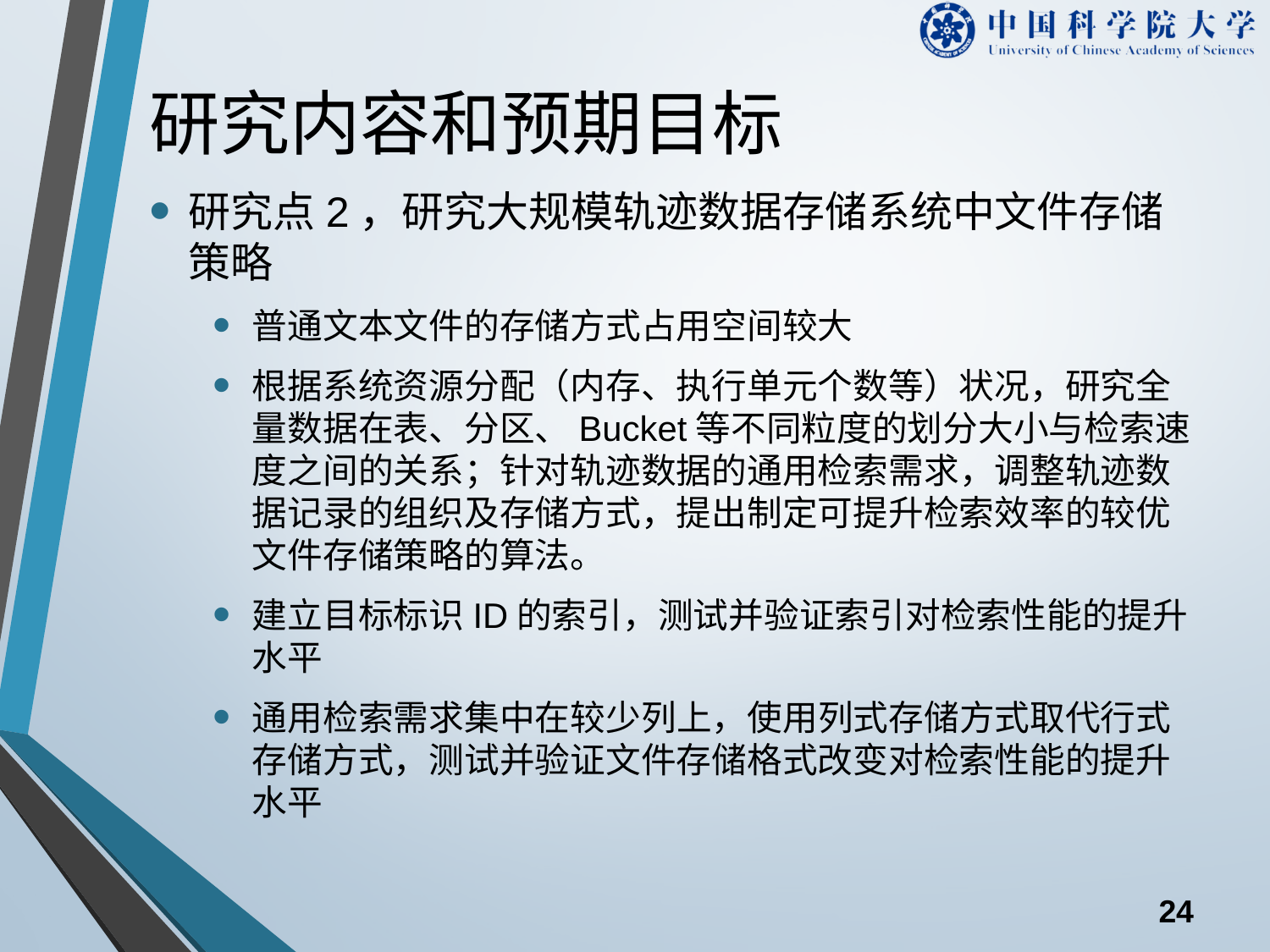

# 研究内容和预期目标
研究点2，研究大规模轨迹数据存储系统中文件存储策略
普通文本文件的存储方式占用空间较大
根据系统资源分配（内存、执行单元个数等）状况，研究全量数据在表、分区、Bucket等不同粒度的划分大小与检索速度之间的关系；针对轨迹数据的通用检索需求，调整轨迹数据记录的组织及存储方式，提出制定可提升检索效率的较优文件存储策略的算法。
建立目标标识ID的索引，测试并验证索引对检索性能的提升水平
通用检索需求集中在较少列上，使用列式存储方式取代行式存储方式，测试并验证文件存储格式改变对检索性能的提升水平
24